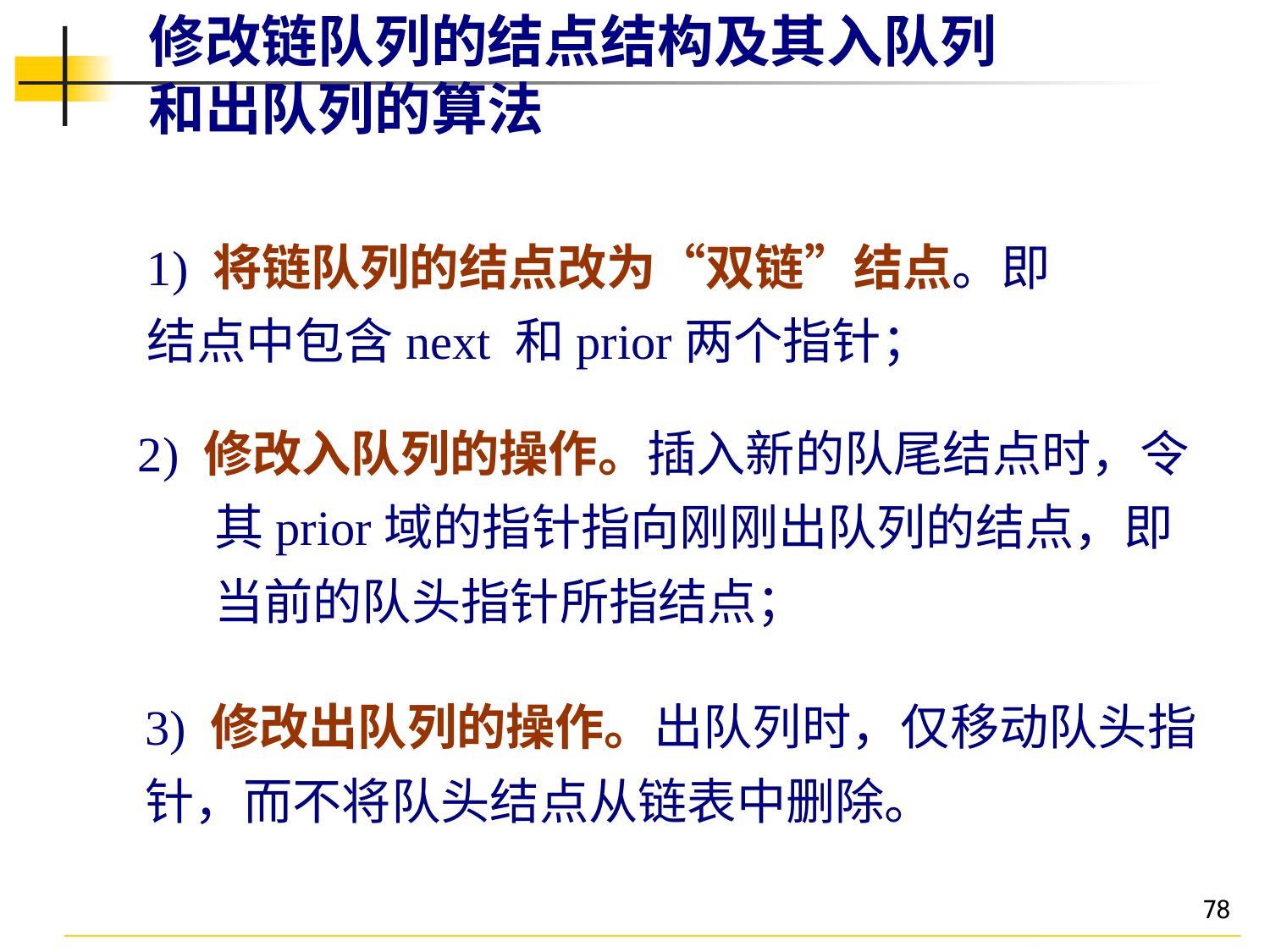

修改链队列的结点结构及其入队列
和出队列的算法
1) 将链队列的结点改为“双链”结点。即
结点中包含next 和prior两个指针；
2) 修改入队列的操作。插入新的队尾结点时，令其prior域的指针指向刚刚出队列的结点，即当前的队头指针所指结点；
3) 修改出队列的操作。出队列时，仅移动队头指针，而不将队头结点从链表中删除。
78